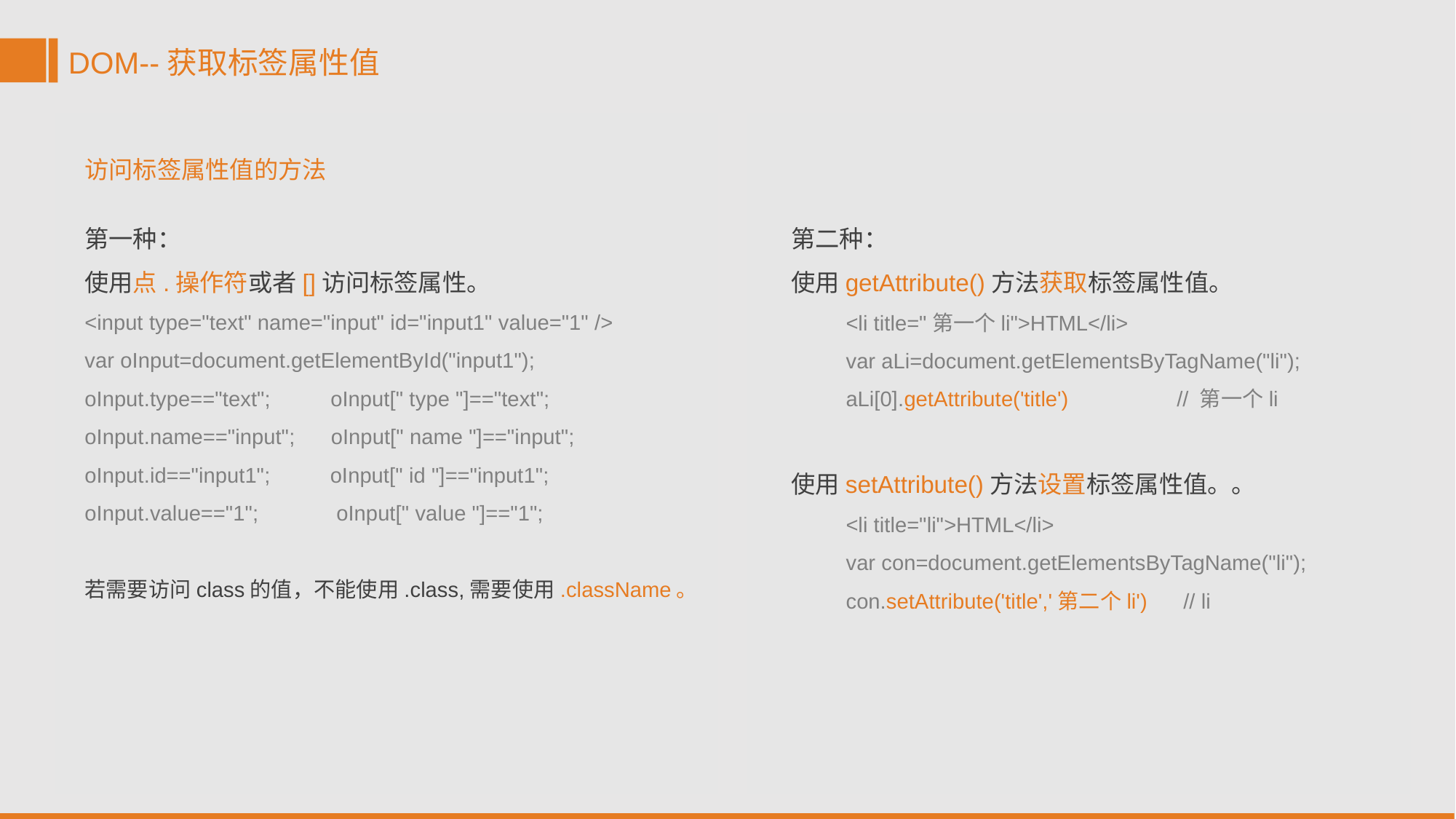

DOM--获取标签属性值

访问标签属性值的方法

第一种：
使用点.操作符或者[]访问标签属性。
<input type="text" name="input" id="input1" value="1" />
var oInput=document.getElementById("input1");
oInput.type=="text";          oInput[" type "]=="text";
oInput.name=="input";      oInput[" name "]=="input";
oInput.id=="input1";          oInput[" id "]=="input1";
oInput.value=="1";             oInput[" value "]=="1";

若需要访问class的值，不能使用.class,需要使用.className。

第二种：
使用getAttribute()方法获取标签属性值。
<li title="第一个li">HTML</li>
var aLi=document.getElementsByTagName("li");
aLi[0].getAttribute('title')                  // 第一个li

使用setAttribute()方法设置标签属性值。。
<li title="li">HTML</li>
var con=document.getElementsByTagName("li");
con.setAttribute('title','第二个li')      // li